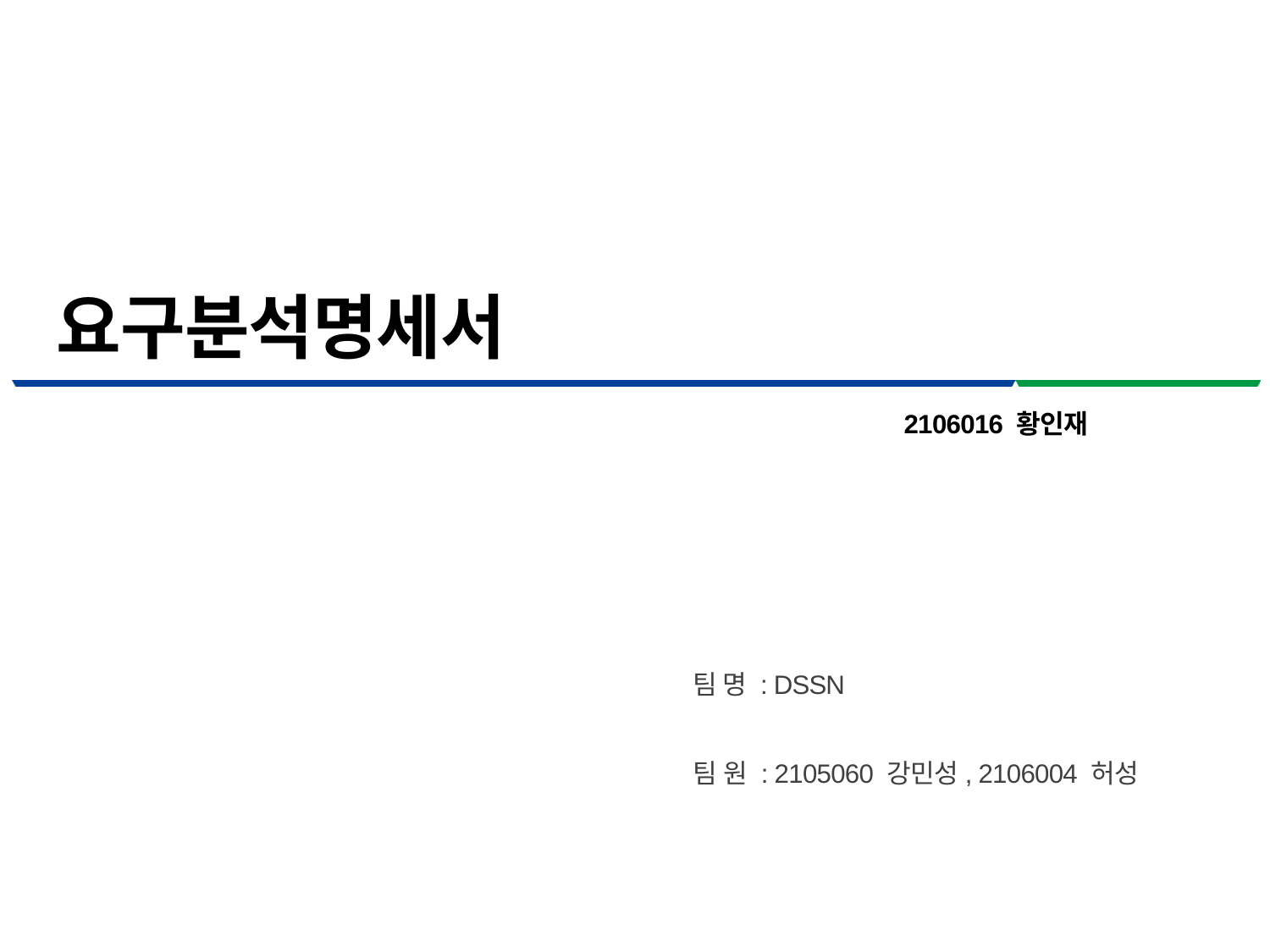

요구분석명세서
2106016 황인재
팀 명 : DSSN
팀 원 : 2105060 강민성, 2106004 허성